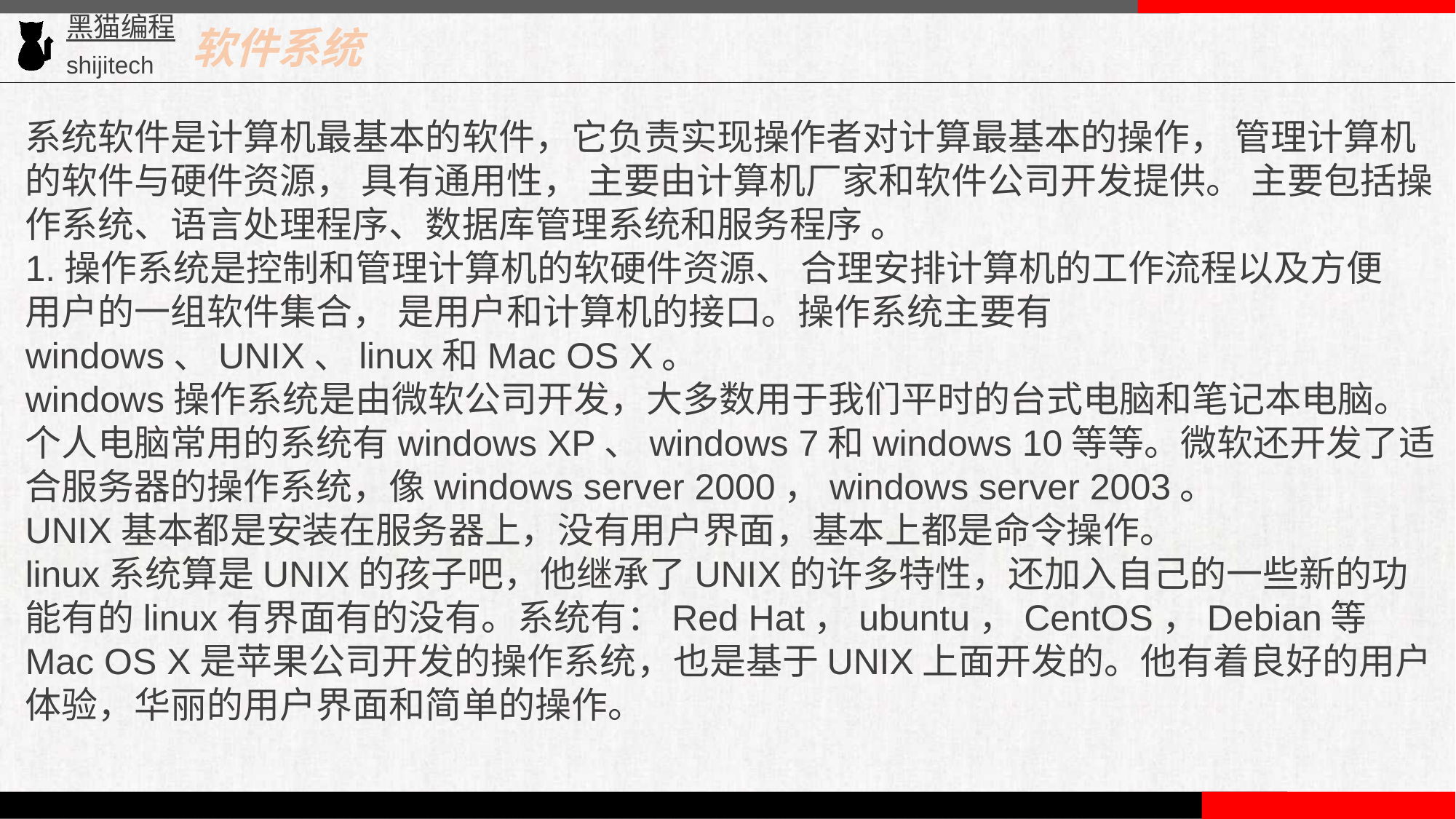

软件系统
系统软件是计算机最基本的软件，它负责实现操作者对计算最基本的操作， 管理计算机的软件与硬件资源， 具有通用性， 主要由计算机厂家和软件公司开发提供。 主要包括操作系统、语言处理程序、数据库管理系统和服务程序 。
1.操作系统是控制和管理计算机的软硬件资源、 合理安排计算机的工作流程以及方便
用户的一组软件集合， 是用户和计算机的接口。操作系统主要有windows、UNIX、linux和Mac OS X。
windows操作系统是由微软公司开发，大多数用于我们平时的台式电脑和笔记本电脑。个人电脑常用的系统有windows XP、windows 7和windows 10等等。微软还开发了适合服务器的操作系统，像windows server 2000，windows server 2003。
UNIX基本都是安装在服务器上，没有用户界面，基本上都是命令操作。
linux系统算是UNIX的孩子吧，他继承了UNIX的许多特性，还加入自己的一些新的功能有的linux有界面有的没有。系统有：Red Hat，ubuntu，CentOS，Debian等
Mac OS X是苹果公司开发的操作系统，也是基于UNIX上面开发的。他有着良好的用户体验，华丽的用户界面和简单的操作。